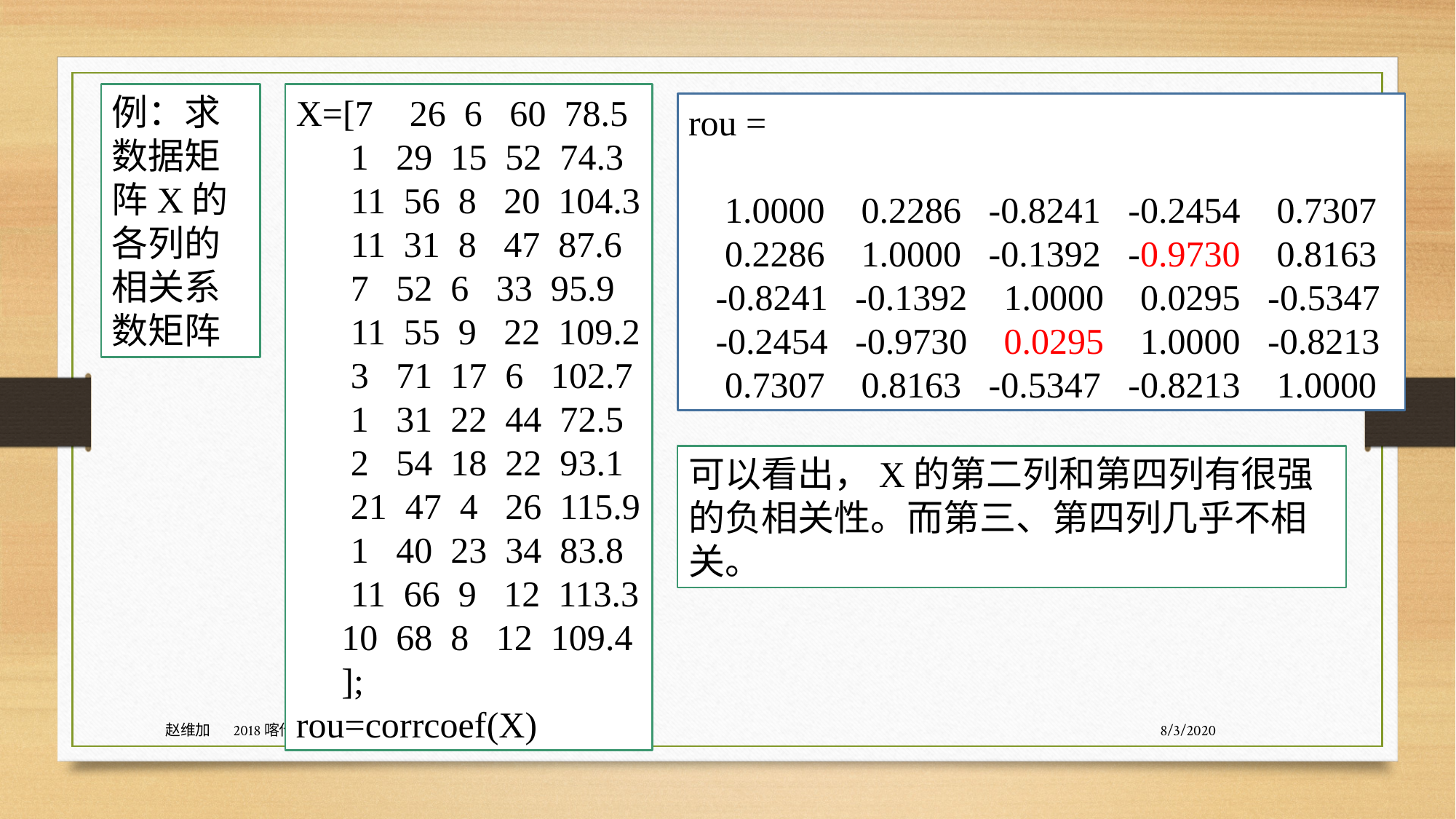

例：求数据矩阵X的各列的相关系数矩阵
X=[7    26  6   60  78.5
      1   29  15  52  74.3
      11  56  8   20  104.3
      11  31  8   47  87.6
      7   52  6   33  95.9
      11  55  9   22  109.2
      3   71  17  6   102.7
      1   31  22  44  72.5
      2   54  18  22  93.1
      21  47  4   26  115.9
      1   40  23  34  83.8
      11  66  9   12  113.3
     10  68  8   12  109.4
     ];
rou=corrcoef(X)
rou =

    1.0000    0.2286   -0.8241   -0.2454    0.7307
    0.2286    1.0000   -0.1392   -0.9730    0.8163
   -0.8241   -0.1392    1.0000    0.0295   -0.5347
   -0.2454   -0.9730    0.0295    1.0000   -0.8213
    0.7307    0.8163   -0.5347   -0.8213    1.0000
可以看出，X的第二列和第四列有很强的负相关性。而第三、第四列几乎不相关。
赵维加    2018喀什
8/3/2020